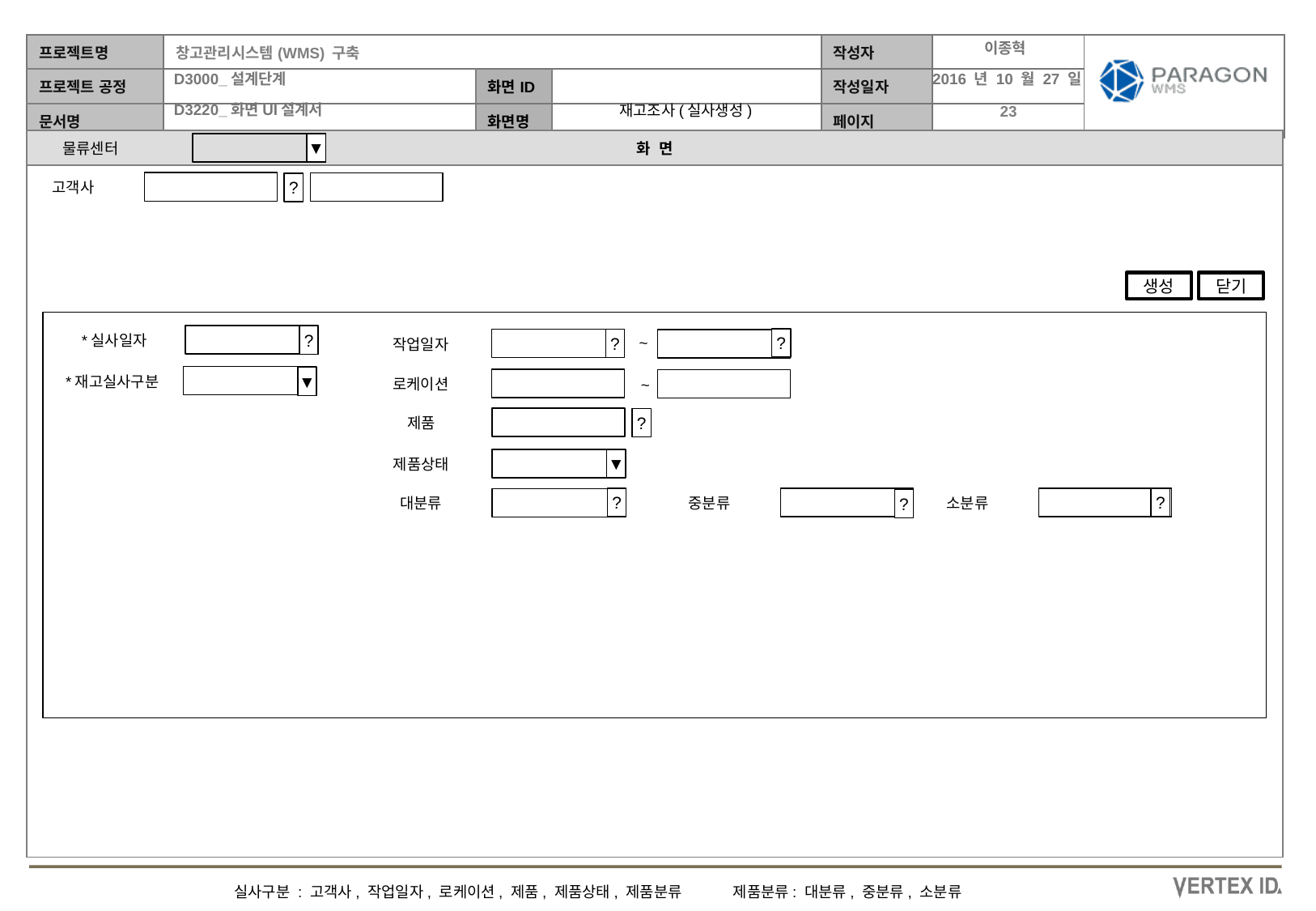

이종혁
2016 년 10 월 27 일
재고조사(실사생성)
물류센터

▼
▼
고객사

?
생성
닫기

*실사일자

?
~
작업일자

?
?

*재고실사구분

▼
로케이션

~

제품

?
제품상태

▼
중분류

소분류

대분류

?
?
?
실사구분 : 고객사, 작업일자, 로케이션, 제품, 제품상태, 제품분류            제품분류: 대분류, 중분류, 소분류